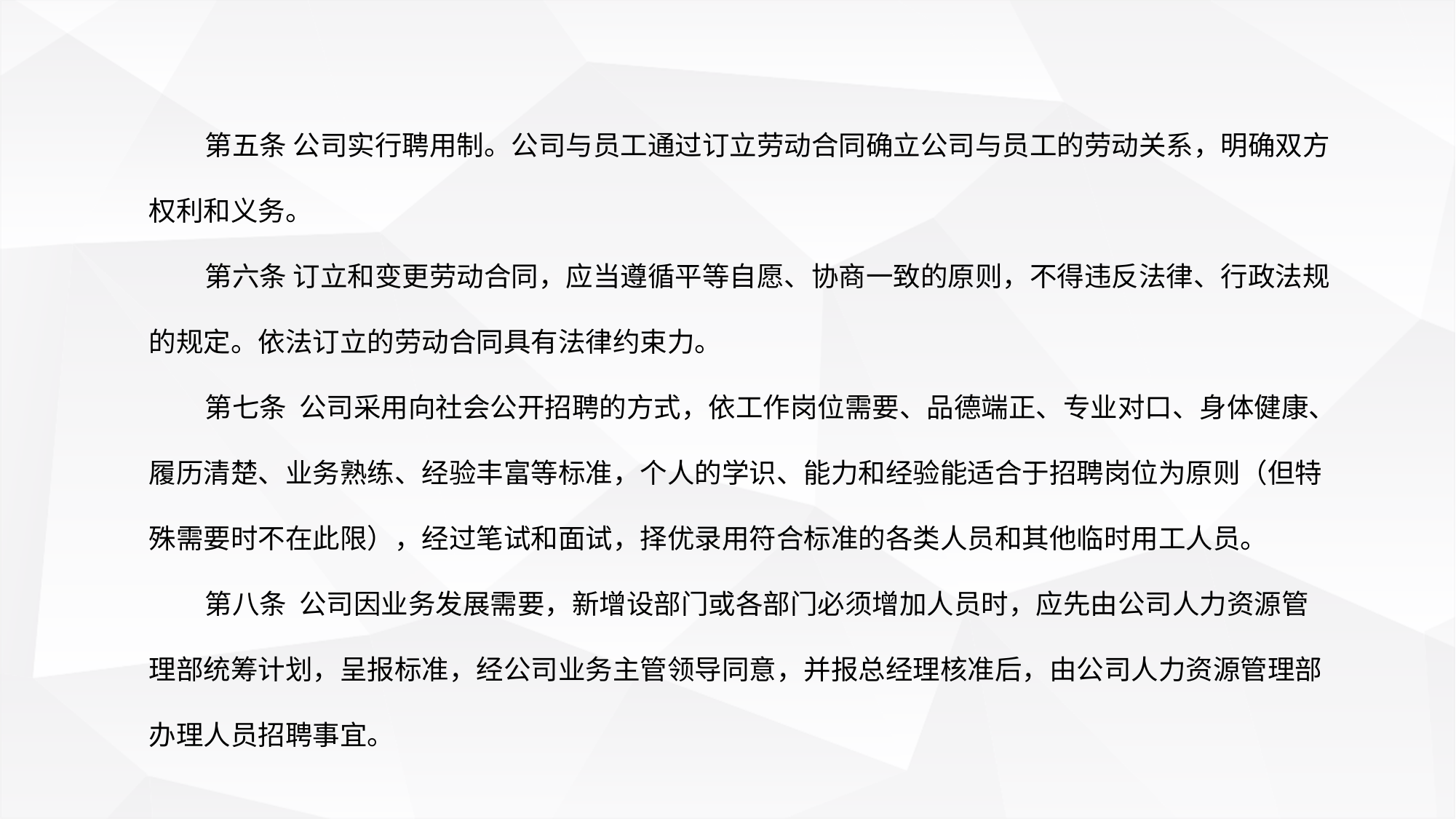

第五条 公司实行聘用制。公司与员工通过订立劳动合同确立公司与员工的劳动关系，明确双方权利和义务。
        第六条 订立和变更劳动合同，应当遵循平等自愿、协商一致的原则，不得违反法律、行政法规的规定。依法订立的劳动合同具有法律约束力。
        第七条  公司采用向社会公开招聘的方式，依工作岗位需要、品德端正、专业对口、身体健康、履历清楚、业务熟练、经验丰富等标准，个人的学识、能力和经验能适合于招聘岗位为原则（但特殊需要时不在此限），经过笔试和面试，择优录用符合标准的各类人员和其他临时用工人员。
        第八条  公司因业务发展需要，新增设部门或各部门必须增加人员时，应先由公司人力资源管理部统筹计划，呈报标准，经公司业务主管领导同意，并报总经理核准后，由公司人力资源管理部办理人员招聘事宜。